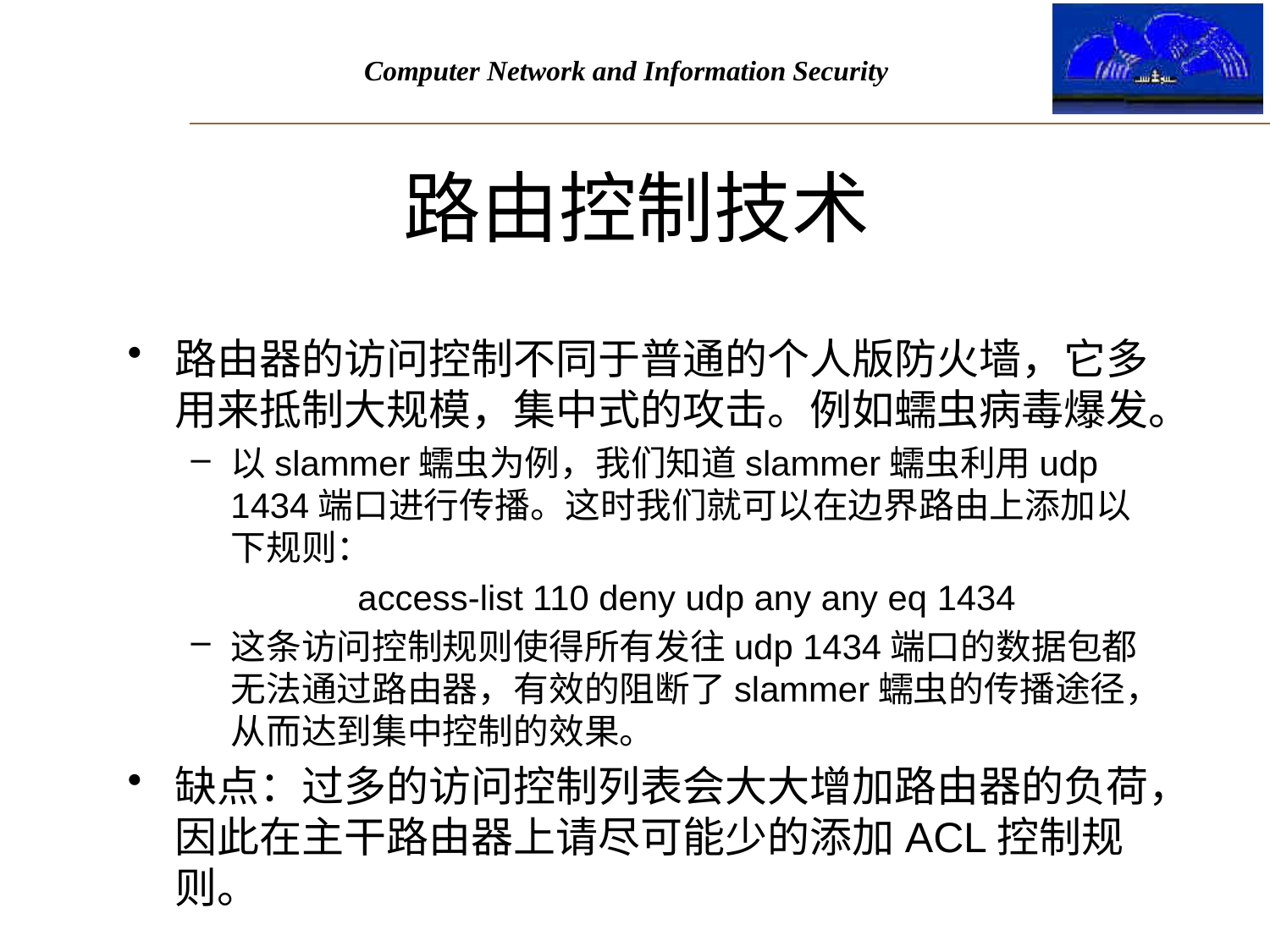

# 路由控制技术
路由器的访问控制不同于普通的个人版防火墙，它多用来抵制大规模，集中式的攻击。例如蠕虫病毒爆发。
以slammer蠕虫为例，我们知道slammer蠕虫利用udp 1434端口进行传播。这时我们就可以在边界路由上添加以下规则：
		access-list 110 deny udp any any eq 1434
这条访问控制规则使得所有发往udp 1434端口的数据包都无法通过路由器，有效的阻断了slammer蠕虫的传播途径，从而达到集中控制的效果。
缺点：过多的访问控制列表会大大增加路由器的负荷，因此在主干路由器上请尽可能少的添加ACL控制规则。